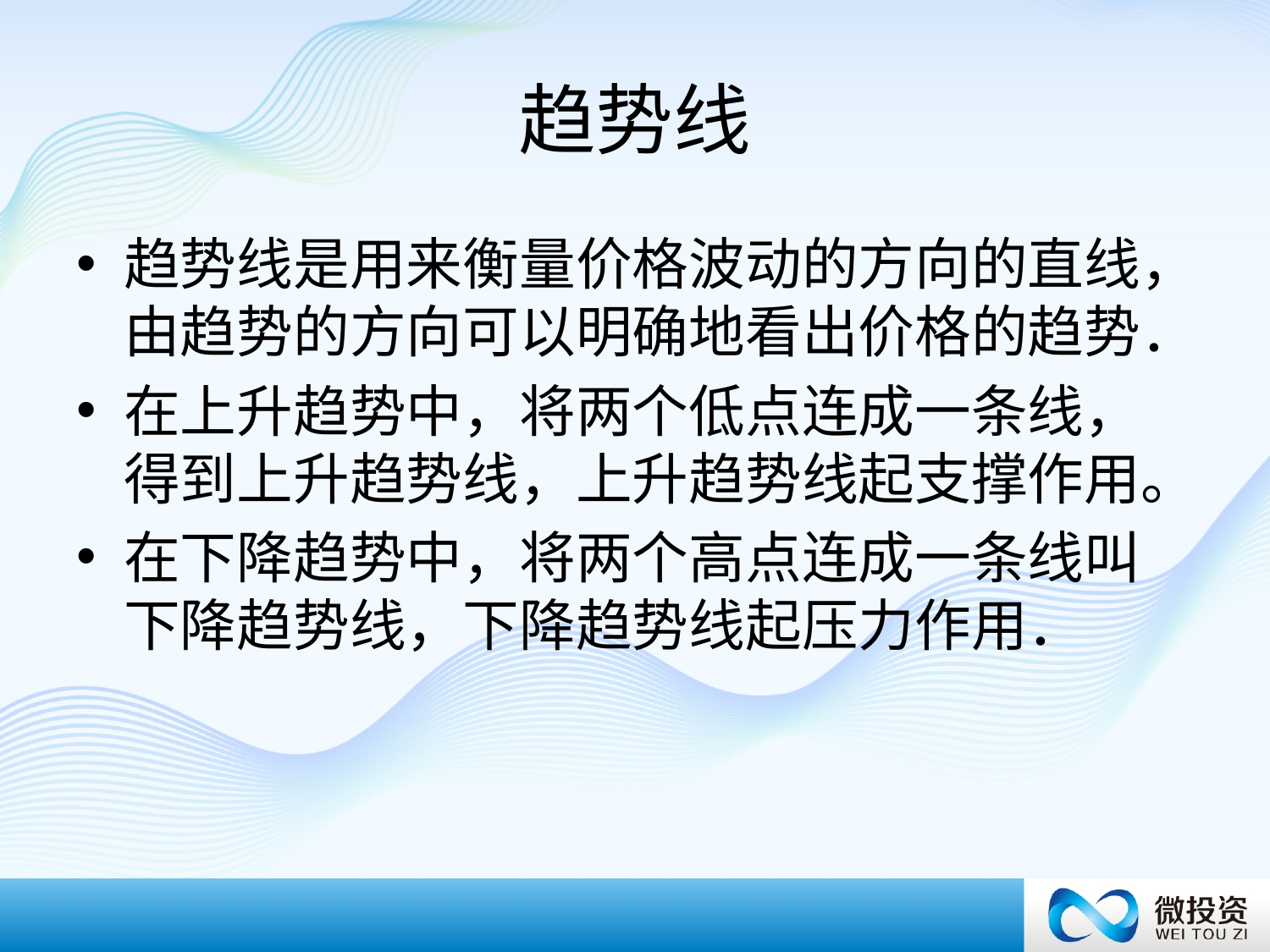

# 趋势线
趋势线是用来衡量价格波动的方向的直线，由趋势的方向可以明确地看出价格的趋势．
在上升趋势中，将两个低点连成一条线，得到上升趋势线，上升趋势线起支撑作用。
在下降趋势中，将两个高点连成一条线叫下降趋势线，下降趋势线起压力作用．